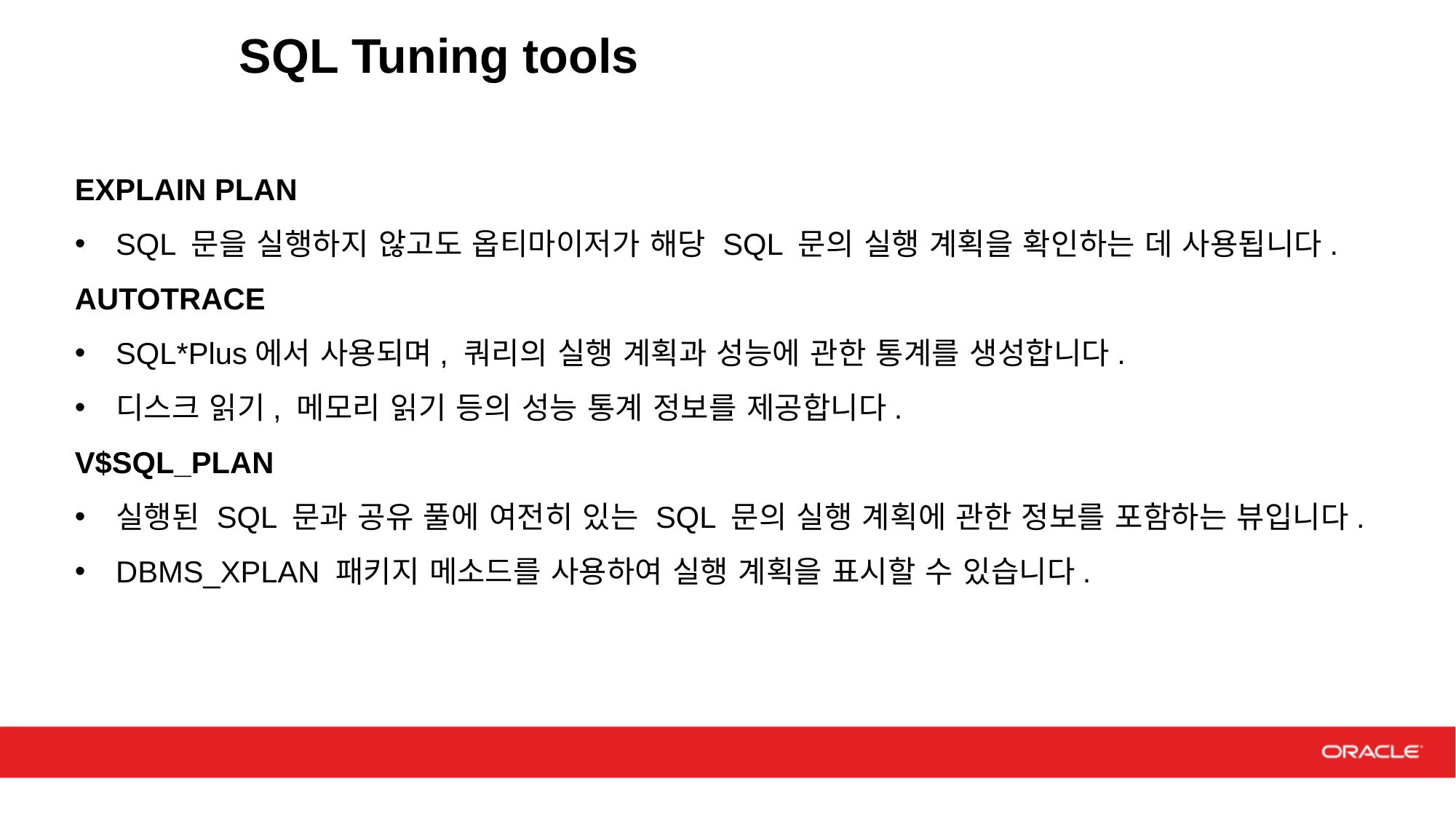

SQL Tuning tools
EXPLAIN PLAN
SQL 문을 실행하지 않고도 옵티마이저가 해당 SQL 문의 실행 계획을 확인하는 데 사용됩니다.
AUTOTRACE
SQL*Plus에서 사용되며, 쿼리의 실행 계획과 성능에 관한 통계를 생성합니다.
디스크 읽기, 메모리 읽기 등의 성능 통계 정보를 제공합니다.
V$SQL_PLAN
실행된 SQL 문과 공유 풀에 여전히 있는 SQL 문의 실행 계획에 관한 정보를 포함하는 뷰입니다.
DBMS_XPLAN 패키지 메소드를 사용하여 실행 계획을 표시할 수 있습니다.